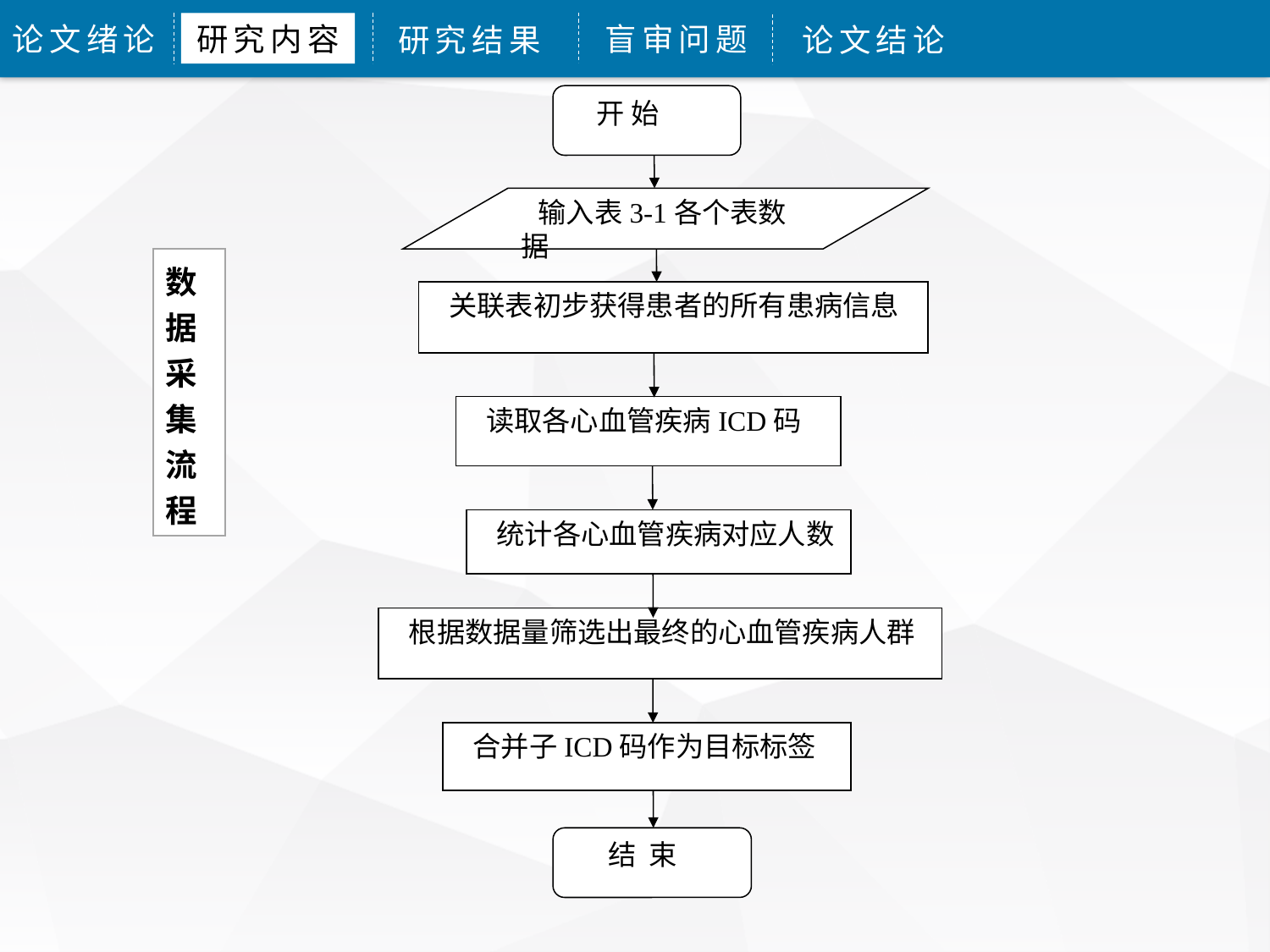

论文绪论
研究内容

盲审问题
研究结果
论文结论

开 始

输入表3-1各个表数据

关联表初步获得患者的所有患病信息

读取各心血管疾病ICD码

统计各心血管疾病对应人数

根据数据量筛选出最终的心血管疾病人群

合并子ICD码作为目标标签

 结  束
数
据
采
集
流
程